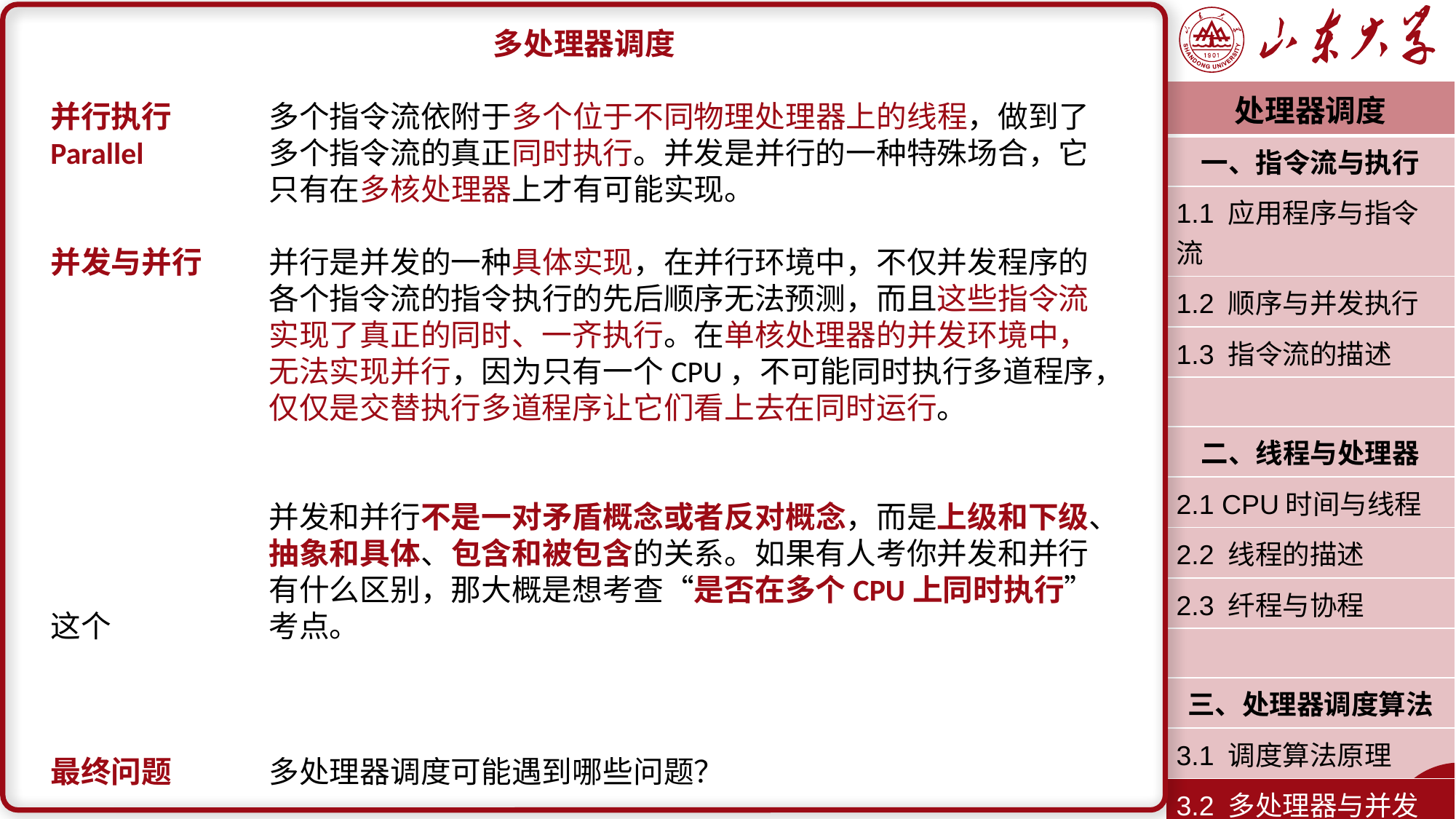

多处理器调度

并行执行	多个指令流依附于多个位于不同物理处理器上的线程，做到了Parallel		多个指令流的真正同时执行。并发是并行的一种特殊场合，它		只有在多核处理器上才有可能实现。

并发与并行	并行是并发的一种具体实现，在并行环境中，不仅并发程序的		各个指令流的指令执行的先后顺序无法预测，而且这些指令流		实现了真正的同时、一齐执行。在单核处理器的并发环境中，		无法实现并行，因为只有一个CPU，不可能同时执行多道程序，		仅仅是交替执行多道程序让它们看上去在同时运行。

		并发和并行不是一对矛盾概念或者反对概念，而是上级和下级、		抽象和具体、包含和被包含的关系。如果有人考你并发和并行		有什么区别，那大概是想考查“是否在多个CPU上同时执行”这个		考点。

最终问题	多处理器调度可能遇到哪些问题？
| 处理器调度 |
| --- |
| 一、指令流与执行 |
| 1.1 应用程序与指令流 |
| 1.2 顺序与并发执行 |
| 1.3 指令流的描述 |
|  |
| 二、线程与处理器 |
| 2.1 CPU时间与线程 |
| 2.2 线程的描述 |
| 2.3 纤程与协程 |
|  |
| 三、处理器调度算法 |
| 3.1 调度算法原理 |
| 3.2 多处理器与并发 |
| 潘润宇 2023.03 |